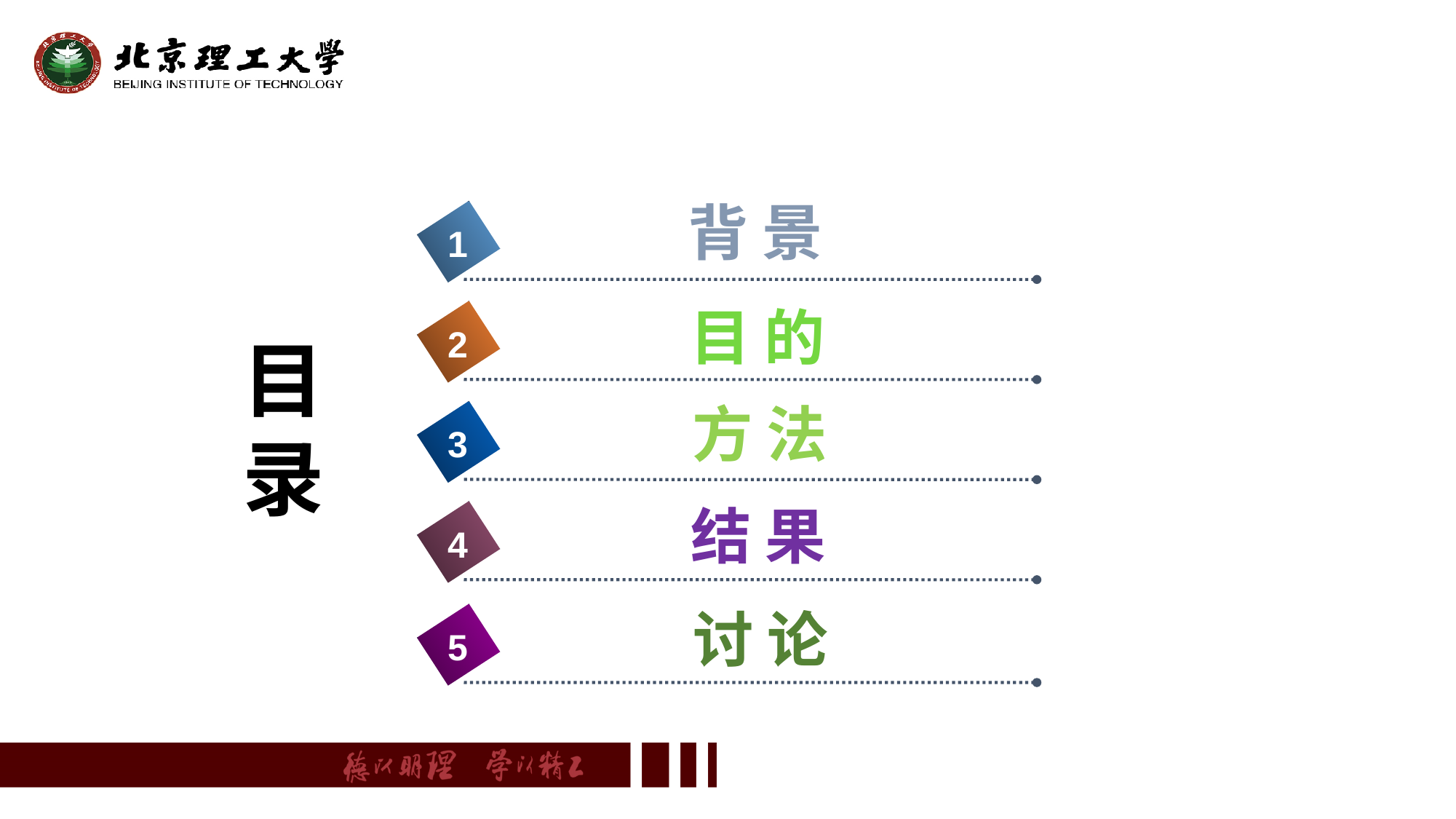

背 景

1

目 的

2
目
录

方 法

3

结 果

4

讨 论

5